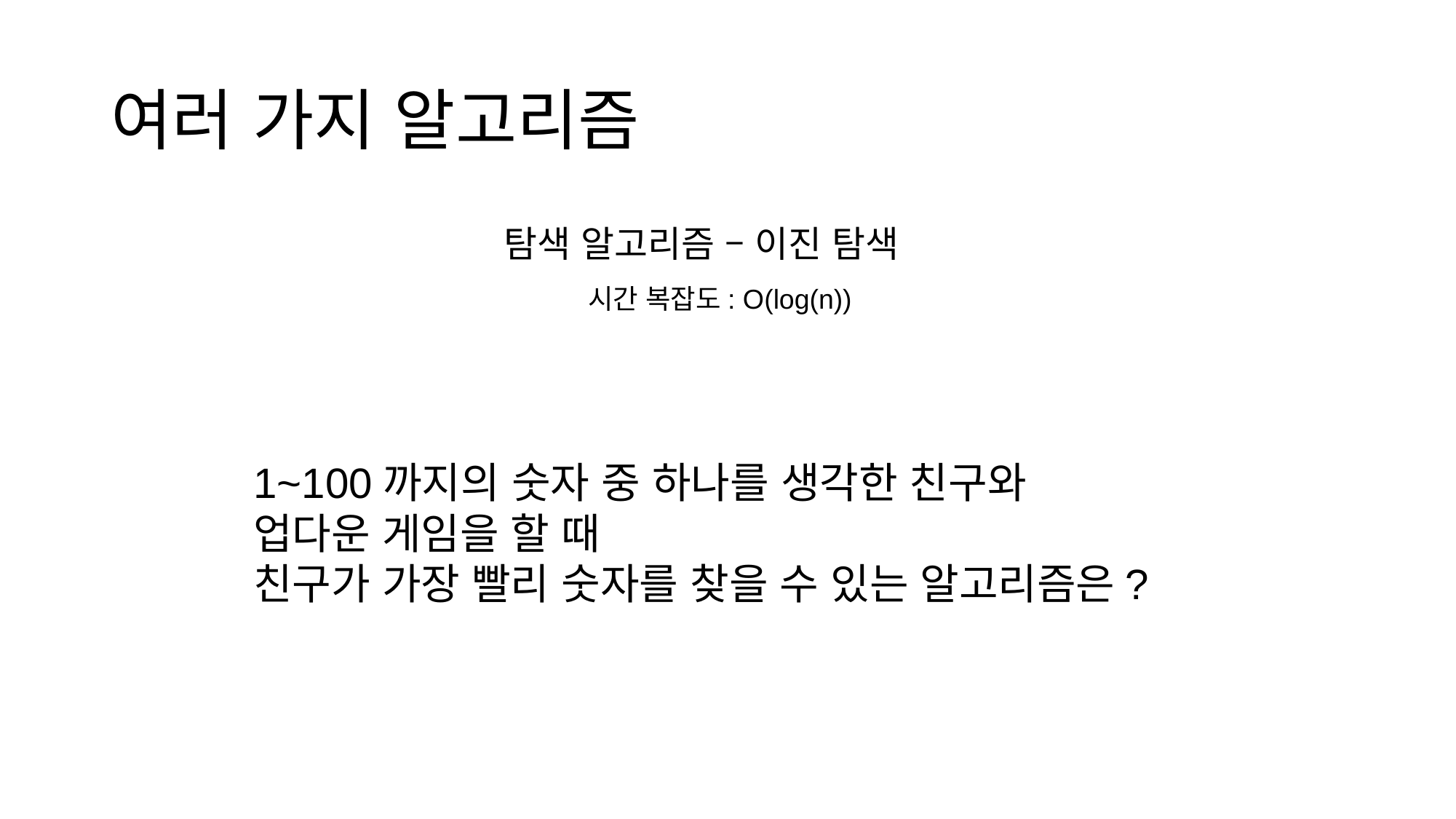

# 여러 가지 알고리즘
탐색 알고리즘 – 이진 탐색
시간 복잡도: O(log(n))
1~100까지의 숫자 중 하나를 생각한 친구와
업다운 게임을 할 때
친구가 가장 빨리 숫자를 찾을 수 있는 알고리즘은?